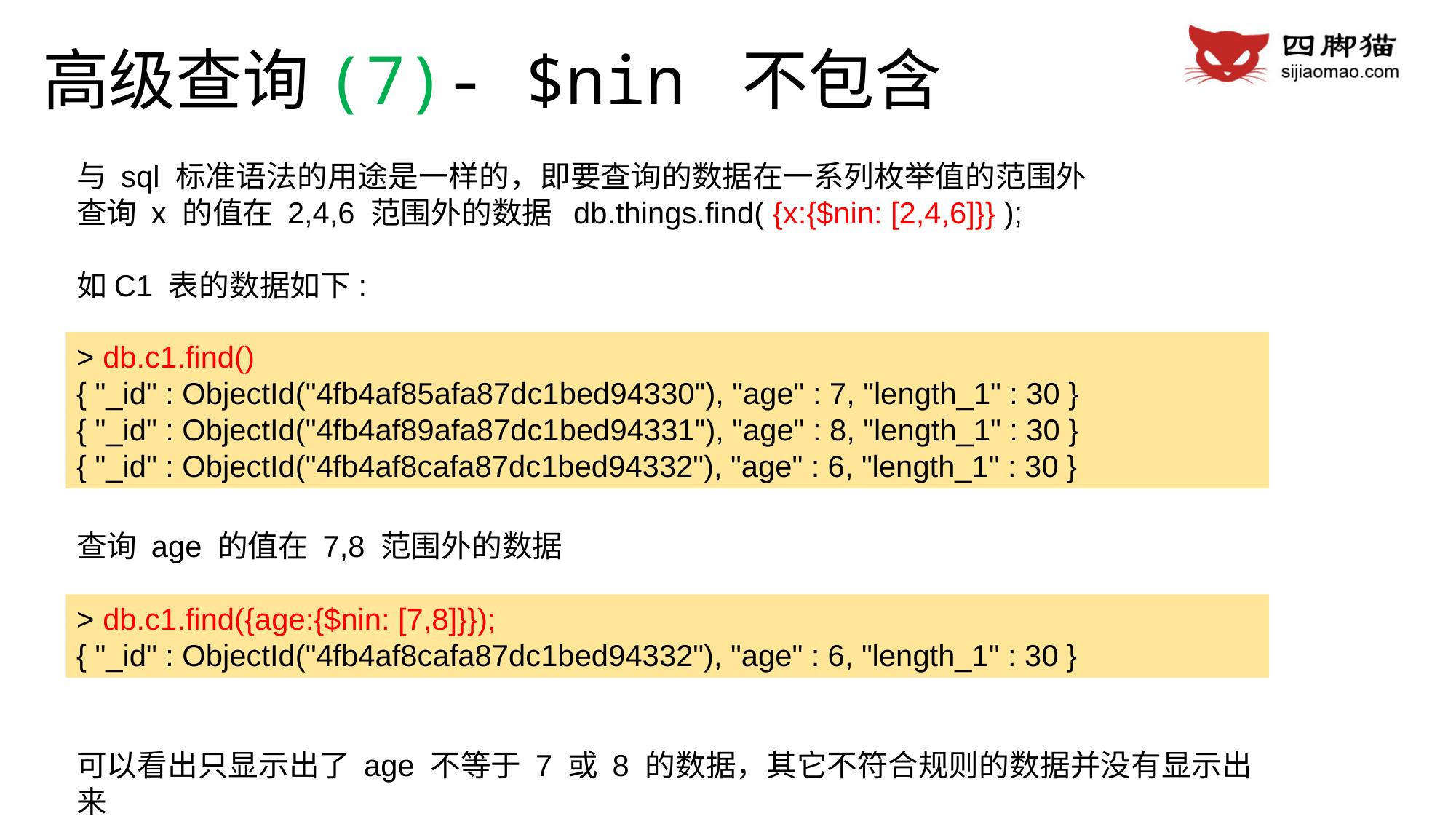

# 高级查询(7)- $nin 不包含
与 sql 标准语法的用途是一样的，即要查询的数据在一系列枚举值的范围外
查询 x 的值在 2,4,6 范围外的数据  db.things.find( {x:{$nin: [2,4,6]}} );

如C1 表的数据如下:
> db.c1.find()
{ "_id" : ObjectId("4fb4af85afa87dc1bed94330"), "age" : 7, "length_1" : 30 }
{ "_id" : ObjectId("4fb4af89afa87dc1bed94331"), "age" : 8, "length_1" : 30 }
{ "_id" : ObjectId("4fb4af8cafa87dc1bed94332"), "age" : 6, "length_1" : 30 }
查询 age 的值在 7,8 范围外的数据
> db.c1.find({age:{$nin: [7,8]}});
{ "_id" : ObjectId("4fb4af8cafa87dc1bed94332"), "age" : 6, "length_1" : 30 }
可以看出只显示出了 age 不等于 7 或 8 的数据，其它不符合规则的数据并没有显示出来